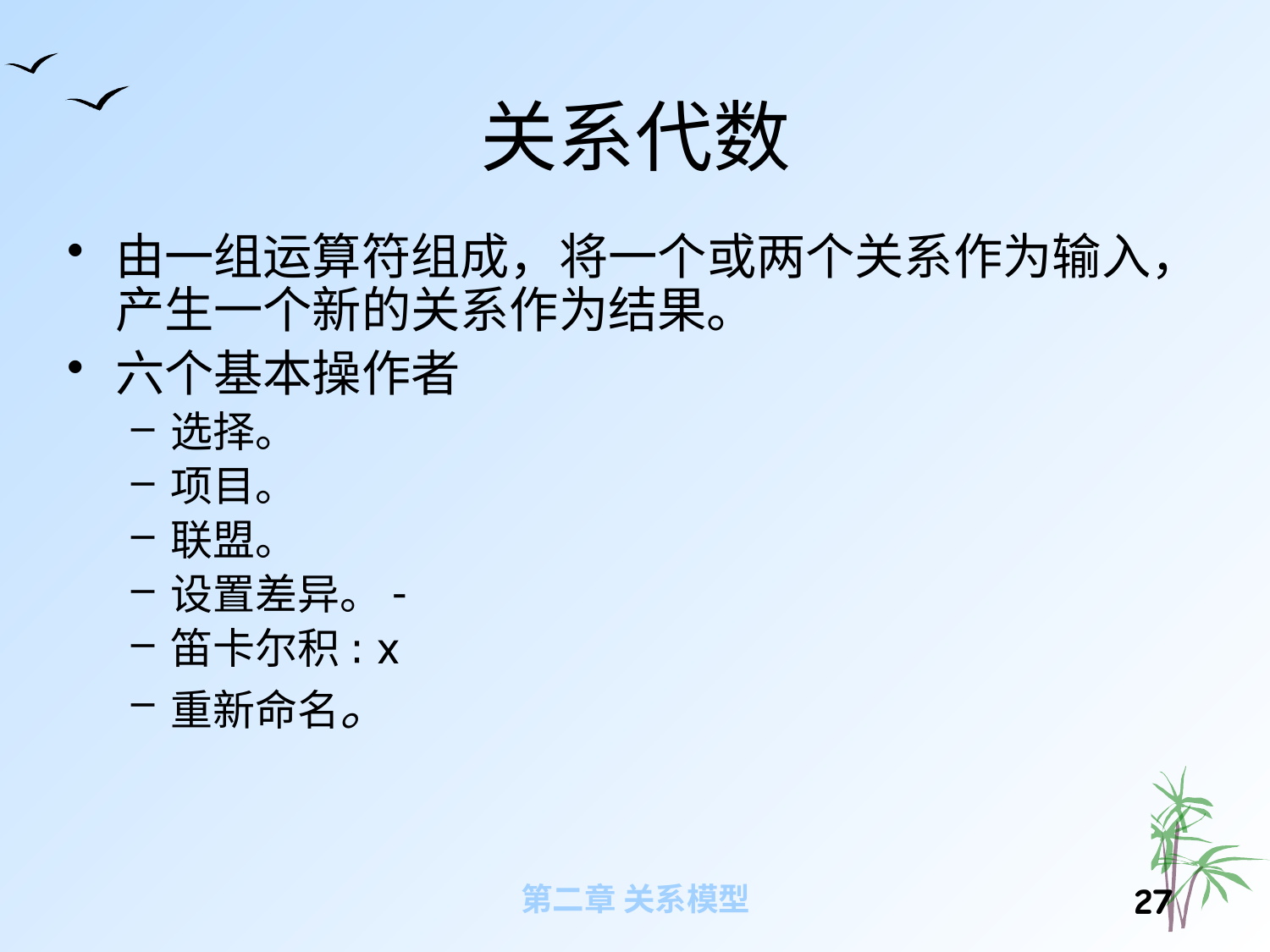

# 关系代数
由一组运算符组成，将一个或两个关系作为输入，产生一个新的关系作为结果。
六个基本操作者
选择。
项目。
联盟。
设置差异。-
笛卡尔积: x
重新命名。
第二章 关系模型
27